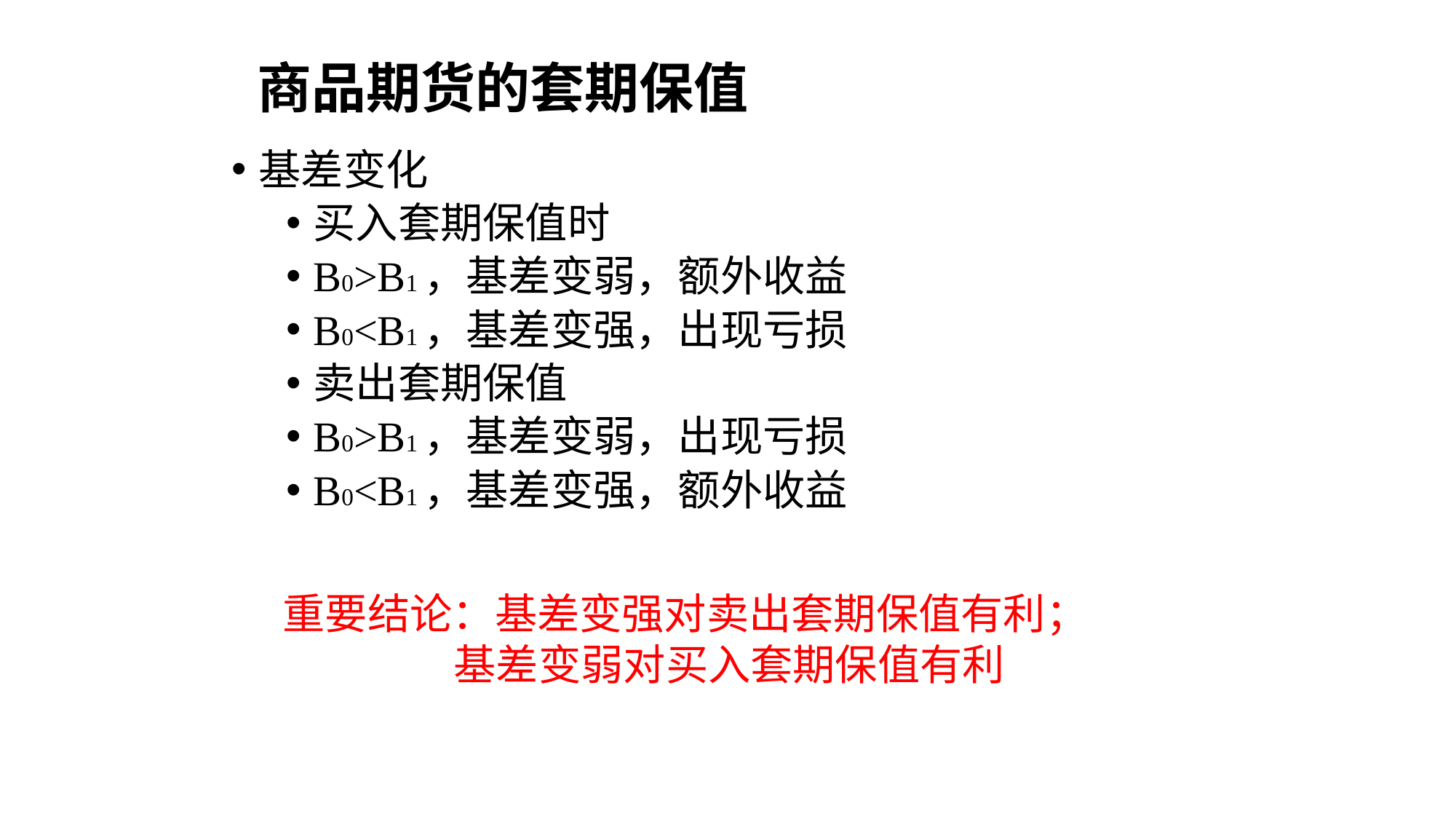

商品期货的套期保值
基差变化
买入套期保值时
B0>B1，基差变弱，额外收益
B0<B1，基差变强，出现亏损
卖出套期保值
B0>B1，基差变弱，出现亏损
B0<B1，基差变强，额外收益
重要结论：基差变强对卖出套期保值有利；
                 基差变弱对买入套期保值有利